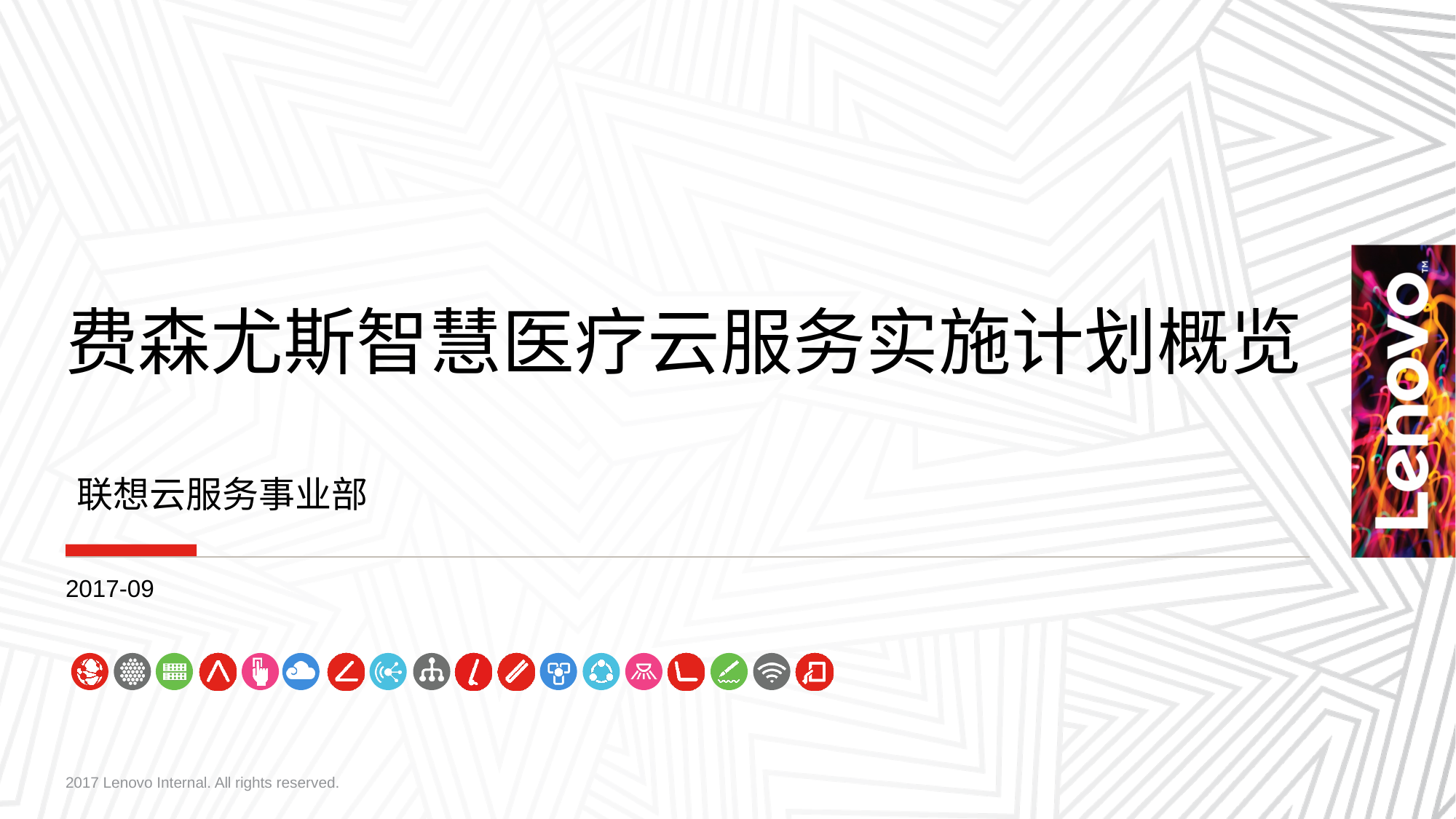

# 费森尤斯智慧医疗云服务实施计划概览
联想云服务事业部
2017-09
2017 Lenovo Internal. All rights reserved.